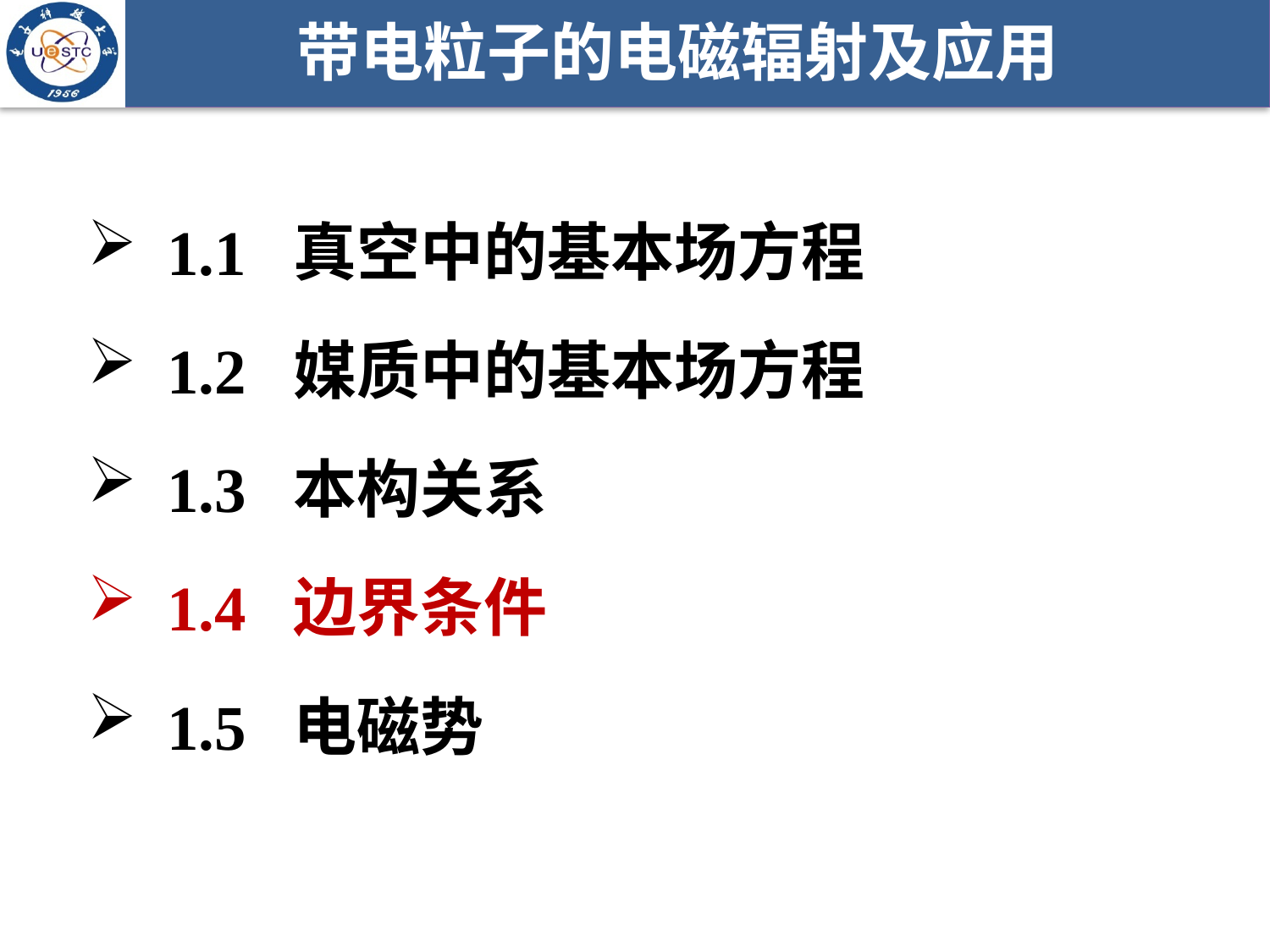

1.1  真空中的基本场方程

1.2  媒质中的基本场方程

1.3  本构关系

1.4  边界条件

1.5  电磁势